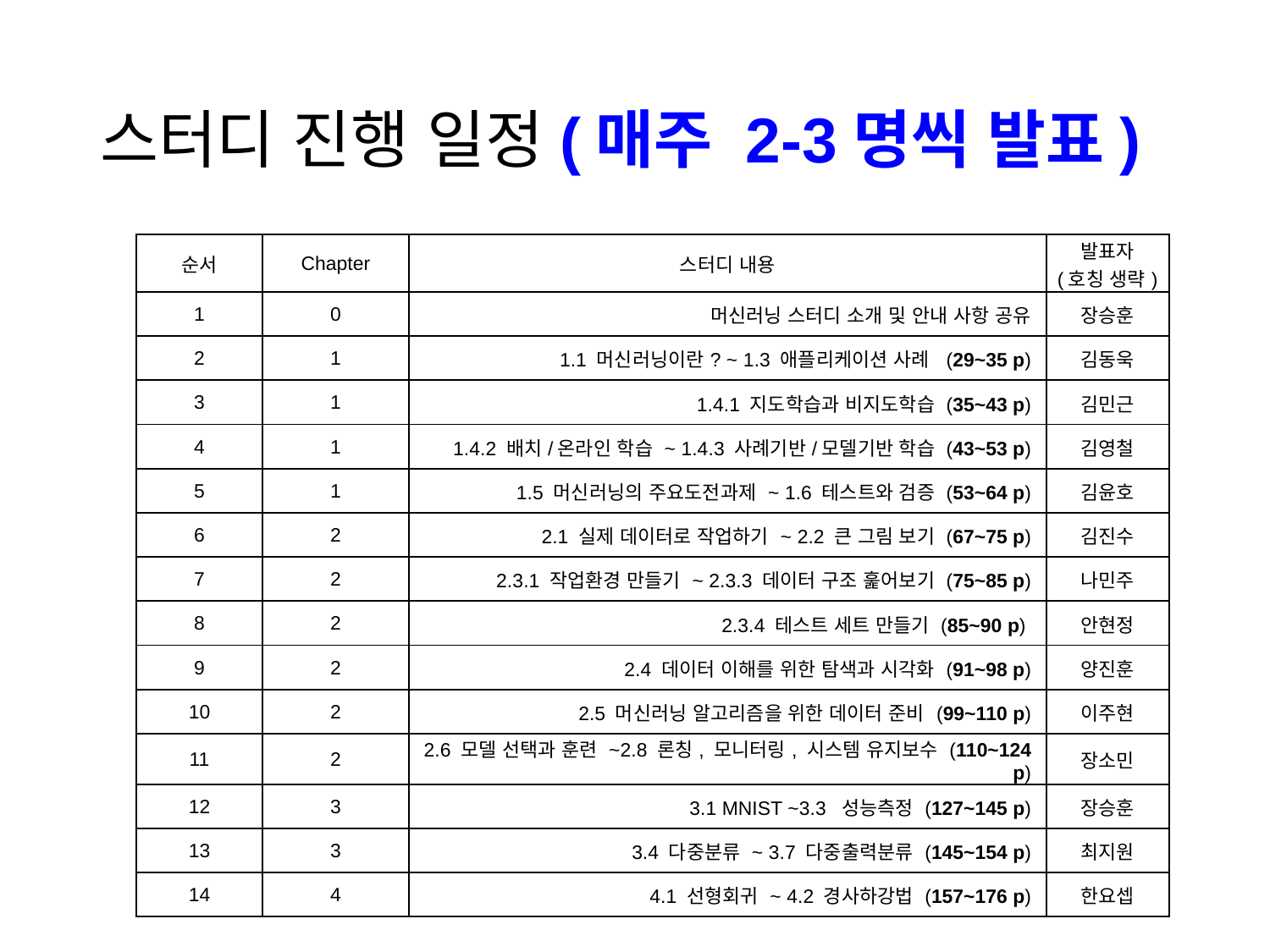

# 스터디 진행 일정(매주 2-3명씩 발표)
| 순서 | Chapter | 스터디 내용 | 발표자 (호칭 생략) |
| --- | --- | --- | --- |
| 1 | 0 | 머신러닝 스터디 소개 및 안내 사항 공유 | 장승훈 |
| 2 | 1 | 1.1 머신러닝이란? ~ 1.3 애플리케이션 사례 (29~35 p) | 김동욱 |
| 3 | 1 | 1.4.1 지도학습과 비지도학습 (35~43 p) | 김민근 |
| 4 | 1 | 1.4.2 배치/온라인 학습 ~ 1.4.3 사례기반/모델기반 학습 (43~53 p) | 김영철 |
| 5 | 1 | 1.5 머신러닝의 주요도전과제 ~ 1.6 테스트와 검증 (53~64 p) | 김윤호 |
| 6 | 2 | 2.1 실제 데이터로 작업하기 ~ 2.2 큰 그림 보기 (67~75 p) | 김진수 |
| 7 | 2 | 2.3.1 작업환경 만들기 ~ 2.3.3 데이터 구조 훑어보기 (75~85 p) | 나민주 |
| 8 | 2 | 2.3.4 테스트 세트 만들기 (85~90 p) | 안현정 |
| 9 | 2 | 2.4 데이터 이해를 위한 탐색과 시각화 (91~98 p) | 양진훈 |
| 10 | 2 | 2.5 머신러닝 알고리즘을 위한 데이터 준비 (99~110 p) | 이주현 |
| 11 | 2 | 2.6 모델 선택과 훈련 ~2.8 론칭, 모니터링, 시스템 유지보수 (110~124 p) | 장소민 |
| 12 | 3 | 3.1 MNIST ~3.3 성능측정 (127~145 p) | 장승훈 |
| 13 | 3 | 3.4 다중분류 ~ 3.7 다중출력분류 (145~154 p) | 최지원 |
| 14 | 4 | 4.1 선형회귀 ~ 4.2 경사하강법 (157~176 p) | 한요셉 |